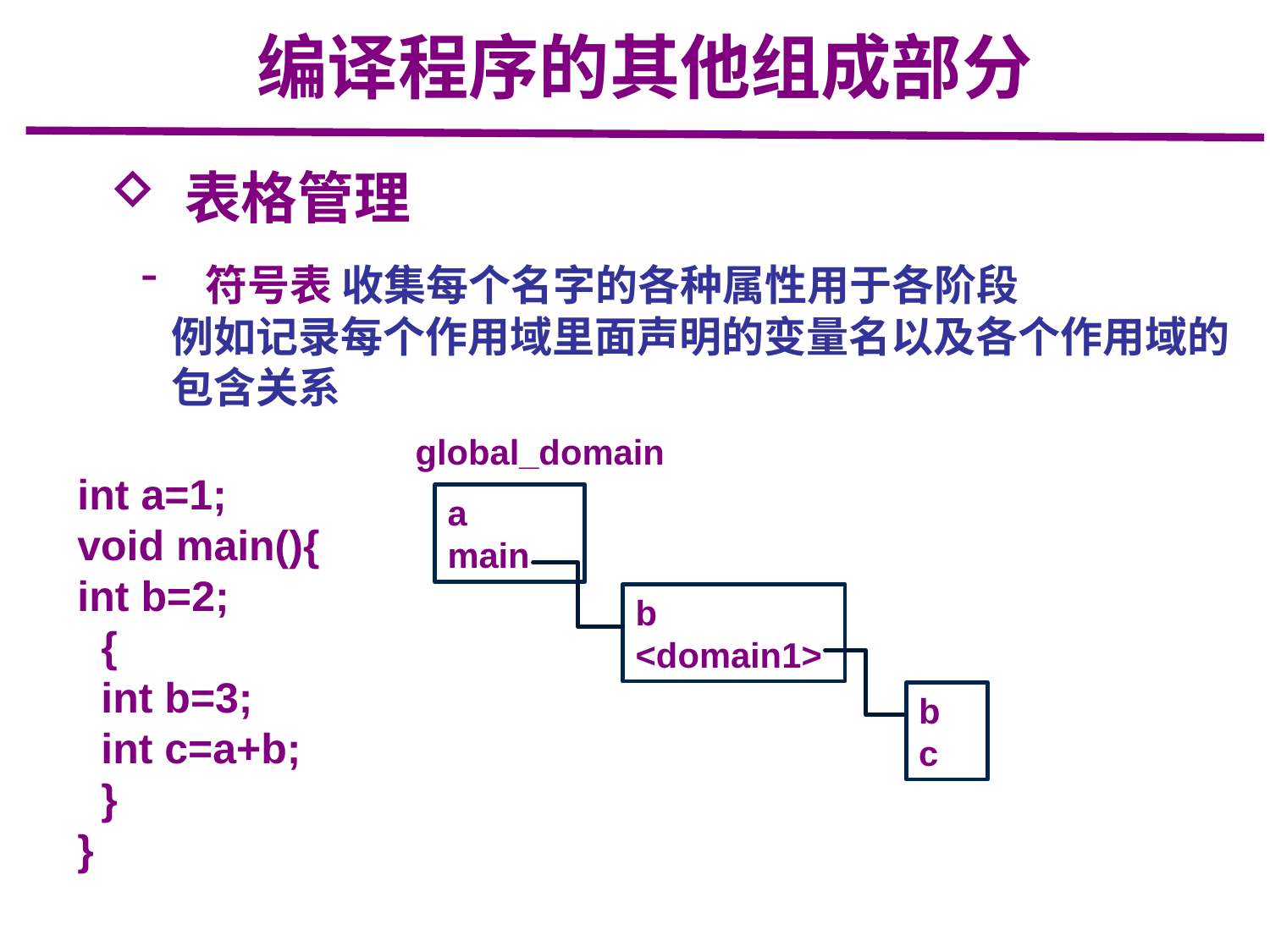

编译程序的其他组成部分
 表格管理

  符号表 收集每个名字的各种属性用于各阶段
例如记录每个作用域里面声明的变量名以及各个作用域的包含关系
global_domain
int a=1;
void main(){
int b=2;
  {
  int b=3;
  int c=a+b;
  }
}
a
main
b
<domain1>
b
c